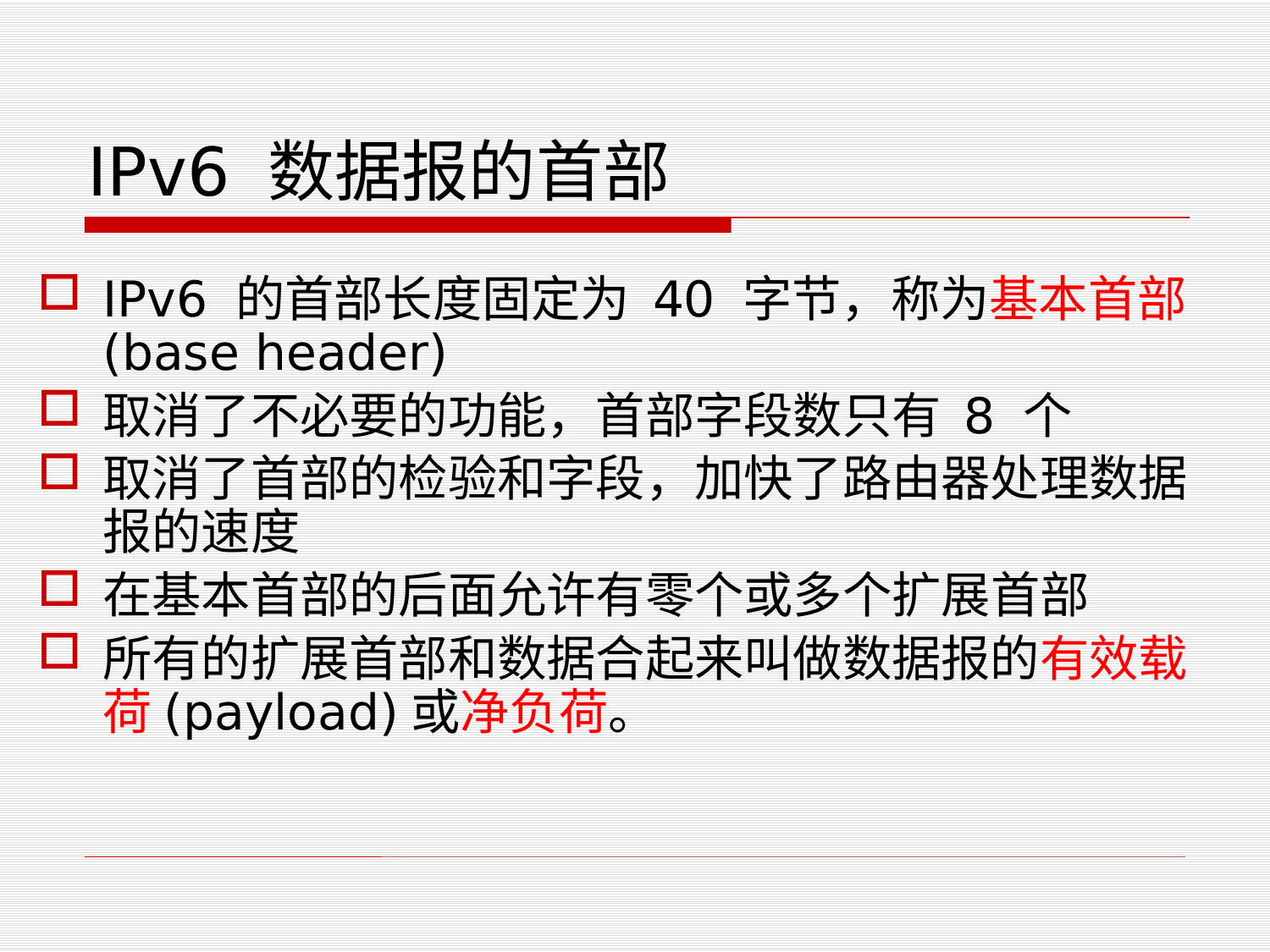

# IPv6 数据报的首部
IPv6 的首部长度固定为 40 字节，称为基本首部(base header)
取消了不必要的功能，首部字段数只有 8 个
取消了首部的检验和字段，加快了路由器处理数据报的速度
在基本首部的后面允许有零个或多个扩展首部
所有的扩展首部和数据合起来叫做数据报的有效载荷(payload)或净负荷。